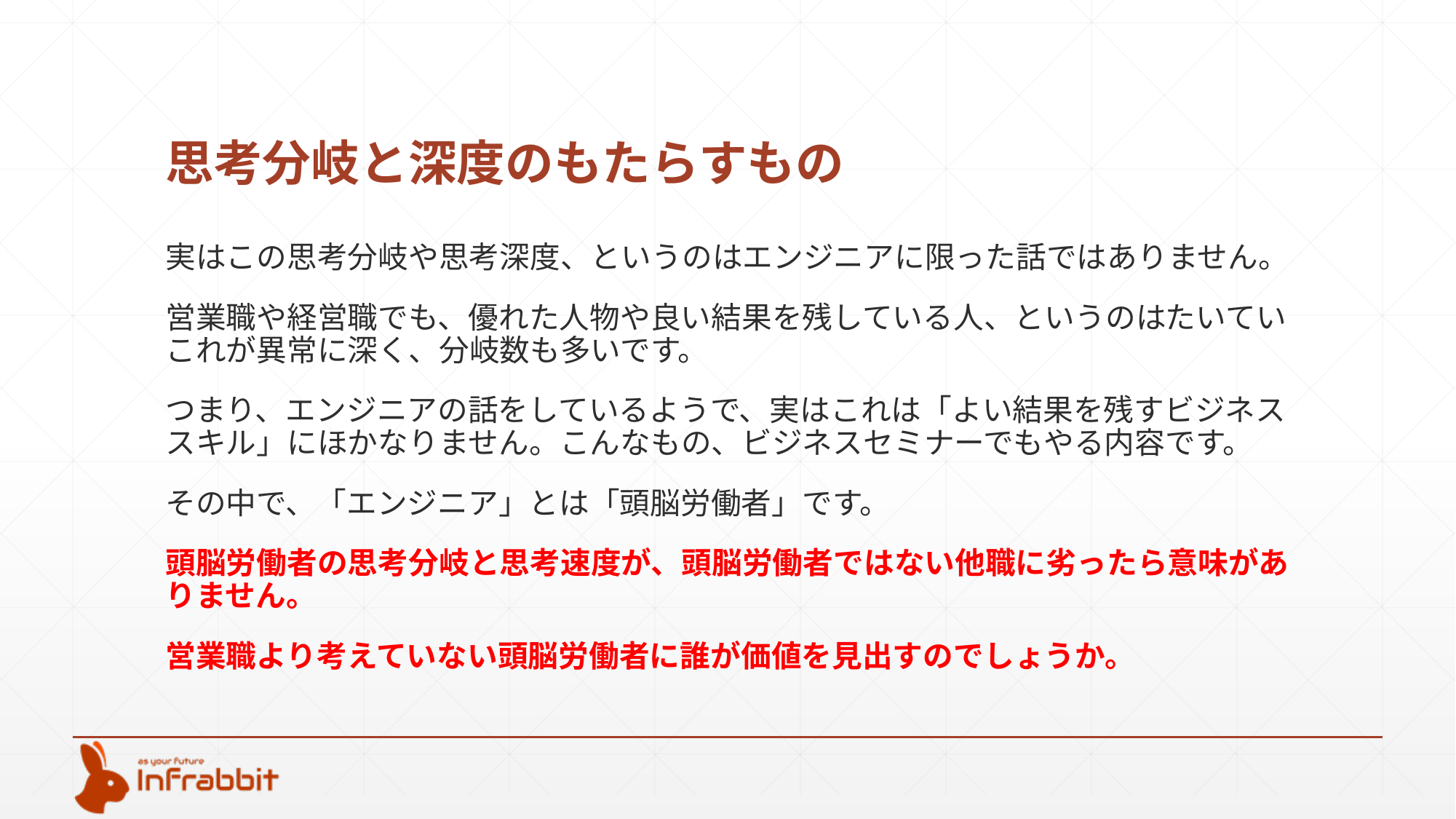

# 思考分岐と深度のもたらすもの
実はこの思考分岐や思考深度、というのはエンジニアに限った話ではありません。
営業職や経営職でも、優れた人物や良い結果を残している人、というのはたいていこれが異常に深く、分岐数も多いです。
つまり、エンジニアの話をしているようで、実はこれは「よい結果を残すビジネススキル」にほかなりません。こんなもの、ビジネスセミナーでもやる内容です。
その中で、「エンジニア」とは「頭脳労働者」です。
頭脳労働者の思考分岐と思考速度が、頭脳労働者ではない他職に劣ったら意味がありません。
営業職より考えていない頭脳労働者に誰が価値を見出すのでしょうか。